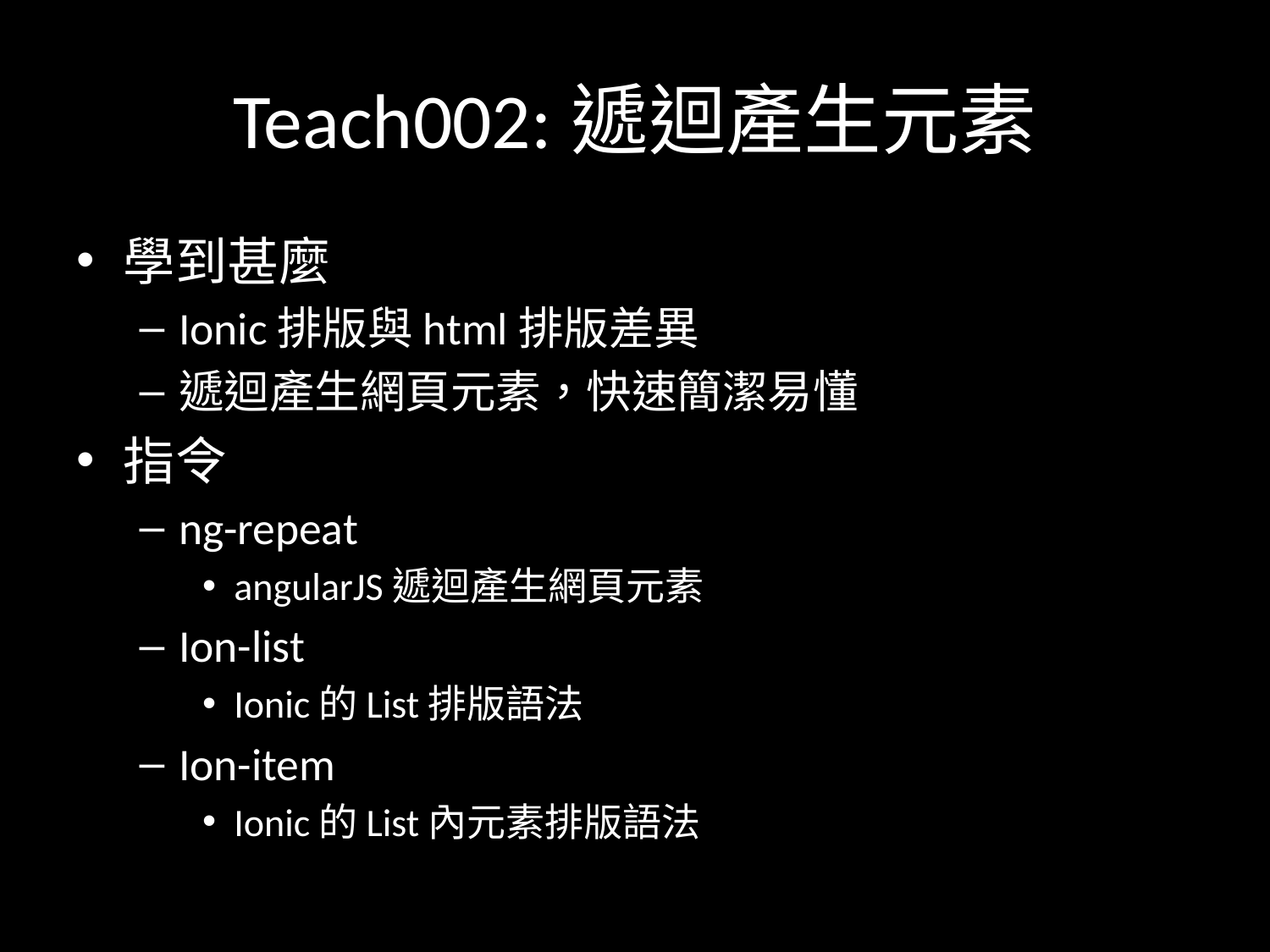

# Teach002:遞迴產生元素
學到甚麼
Ionic排版與html排版差異
遞迴產生網頁元素，快速簡潔易懂
指令
ng-repeat
angularJS遞迴產生網頁元素
Ion-list
Ionic的List排版語法
Ion-item
Ionic的List內元素排版語法